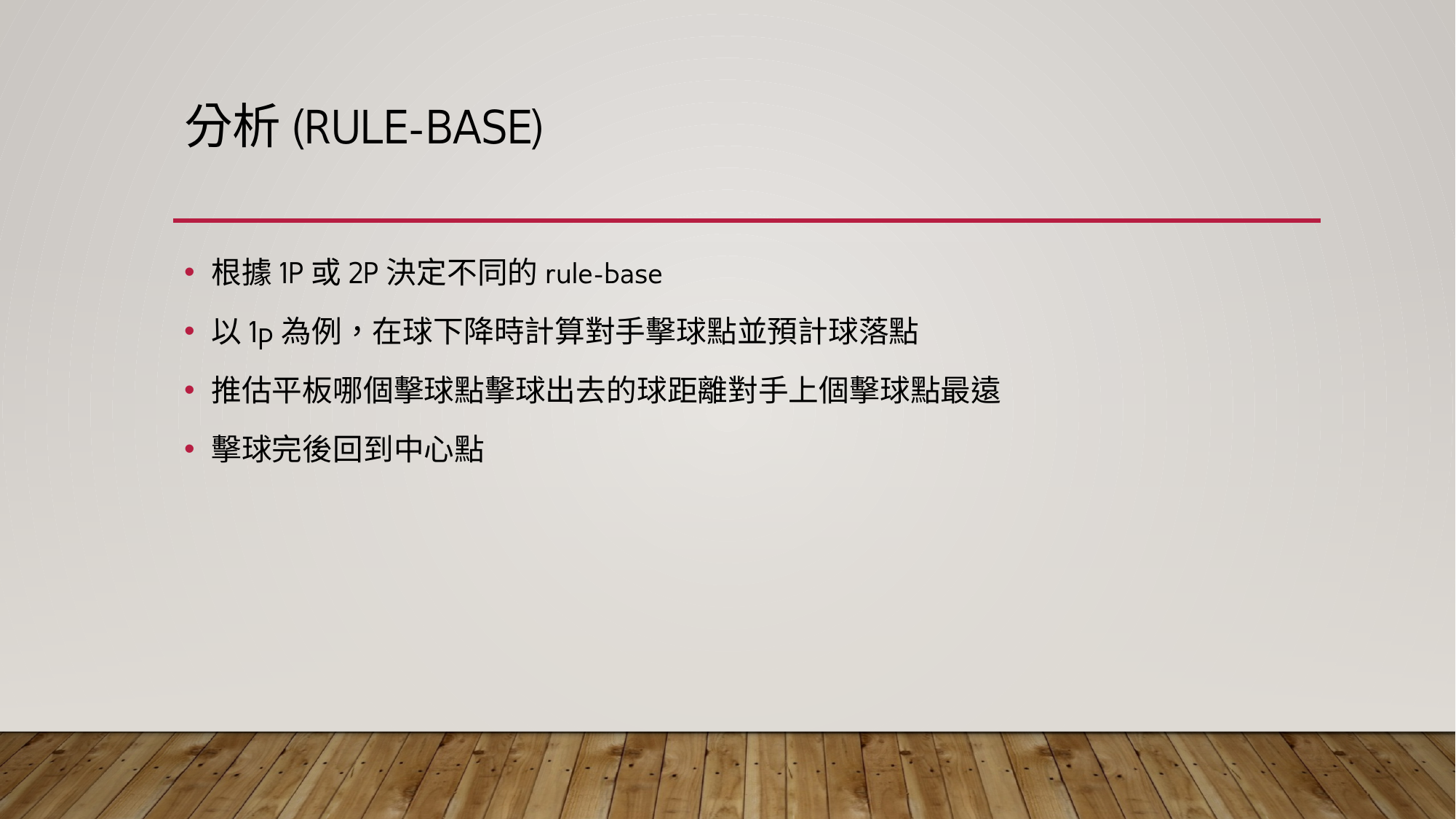

# 分析(rule-base)
根據1P或2P決定不同的rule-base
以1p為例，在球下降時計算對手擊球點並預計球落點
推估平板哪個擊球點擊球出去的球距離對手上個擊球點最遠
擊球完後回到中心點